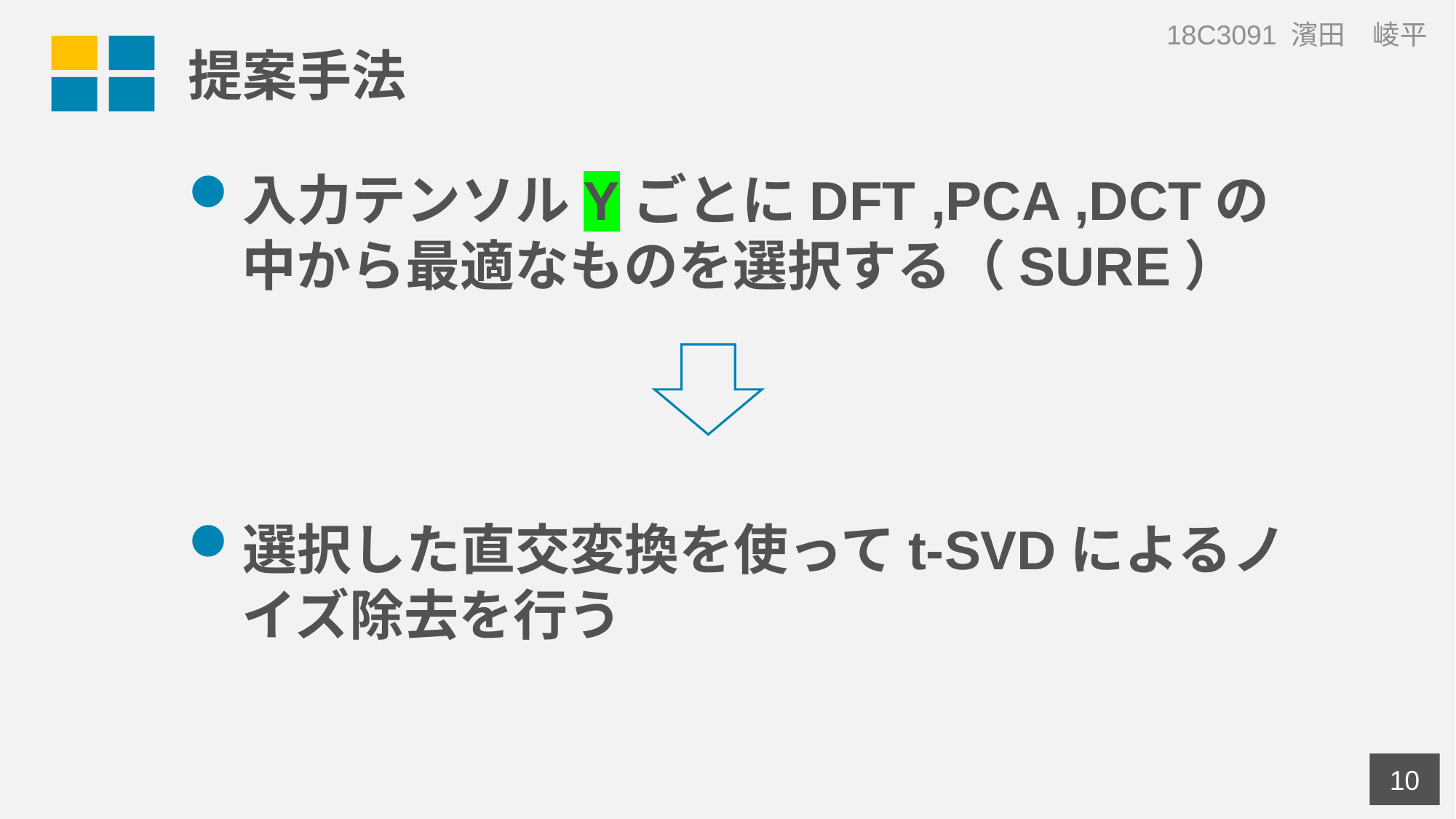

# 提案手法
18C3091 濱田　崚平
入力テンソルYごとにDFT ,PCA ,DCTの中から最適なものを選択する（SURE）

選択した直交変換を使ってt-SVDによるノイズ除去を行う

10